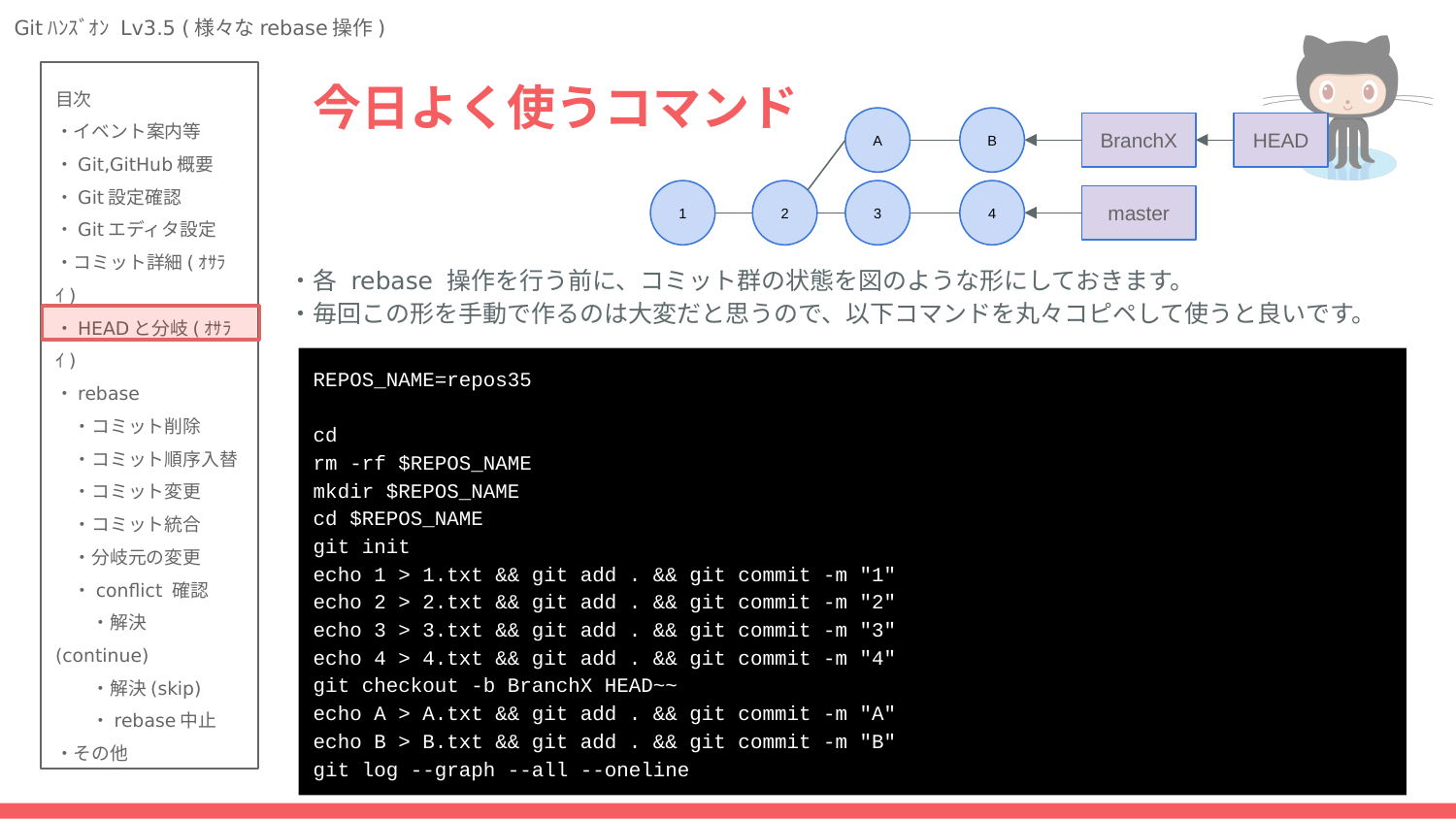

# 今日よく使うコマンド
A
B
BranchX
HEAD
1
2
3
4
master
・各 rebase 操作を行う前に、コミット群の状態を図のような形にしておきます。
・毎回この形を手動で作るのは大変だと思うので、以下コマンドを丸々コピペして使うと良いです。

REPOS_NAME=repos35
cd
rm -rf $REPOS_NAME
mkdir $REPOS_NAME
cd $REPOS_NAME
git init
echo 1 > 1.txt && git add . && git commit -m "1"
echo 2 > 2.txt && git add . && git commit -m "2"
echo 3 > 3.txt && git add . && git commit -m "3"
echo 4 > 4.txt && git add . && git commit -m "4"
git checkout -b BranchX HEAD~~
echo A > A.txt && git add . && git commit -m "A"
echo B > B.txt && git add . && git commit -m "B"
git log --graph --all --oneline